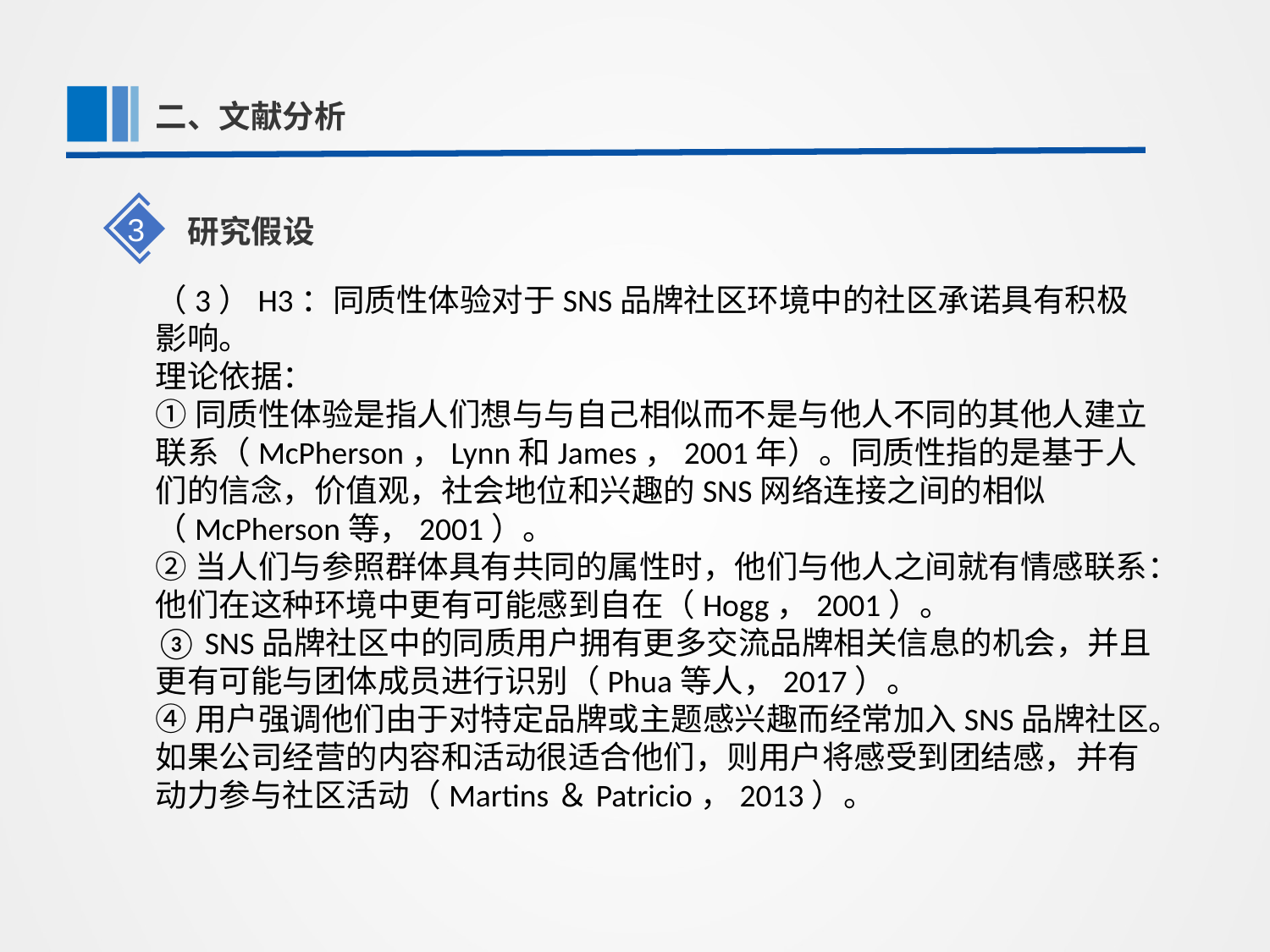

第一部分

二、文献分析

3
研究假设
（3）H3：同质性体验对于SNS品牌社区环境中的社区承诺具有积极影响。
理论依据：
①同质性体验是指人们想与与自己相似而不是与他人不同的其他人建立联系（McPherson，Lynn和James，2001年）。同质性指的是基于人们的信念，价值观，社会地位和兴趣的SNS网络连接之间的相似（McPherson等，2001）。
②当人们与参照群体具有共同的属性时，他们与他人之间就有情感联系：他们在这种环境中更有可能感到自在（Hogg，2001）。
③ SNS品牌社区中的同质用户拥有更多交流品牌相关信息的机会，并且更有可能与团体成员进行识别（Phua等人，2017）。
④用户强调他们由于对特定品牌或主题感兴趣而经常加入SNS品牌社区。如果公司经营的内容和活动很适合他们，则用户将感受到团结感，并有动力参与社区活动（Martins＆Patricio，2013）。